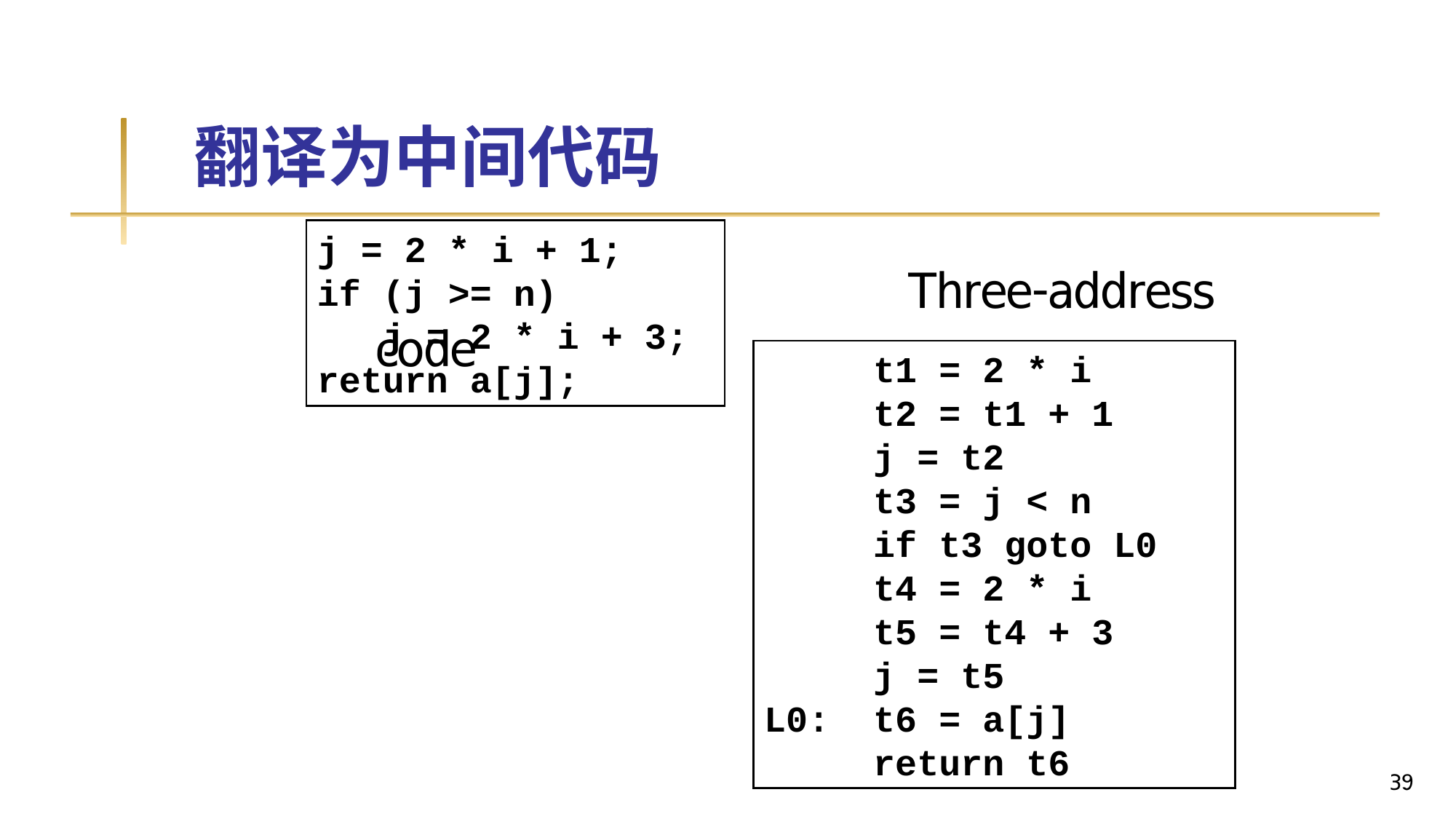

# 翻译为中间代码
j = 2 * i + 1;
if (j >= n)
   j = 2 * i + 3;
return a[j];
                                      Three-address code
	t1 = 2 * i
	t2 = t1 + 1
	j = t2
	t3 = j < n
	if t3 goto L0
	t4 = 2 * i
	t5 = t4 + 3
	j = t5
L0: 	t6 = a[j]
	return t6
39